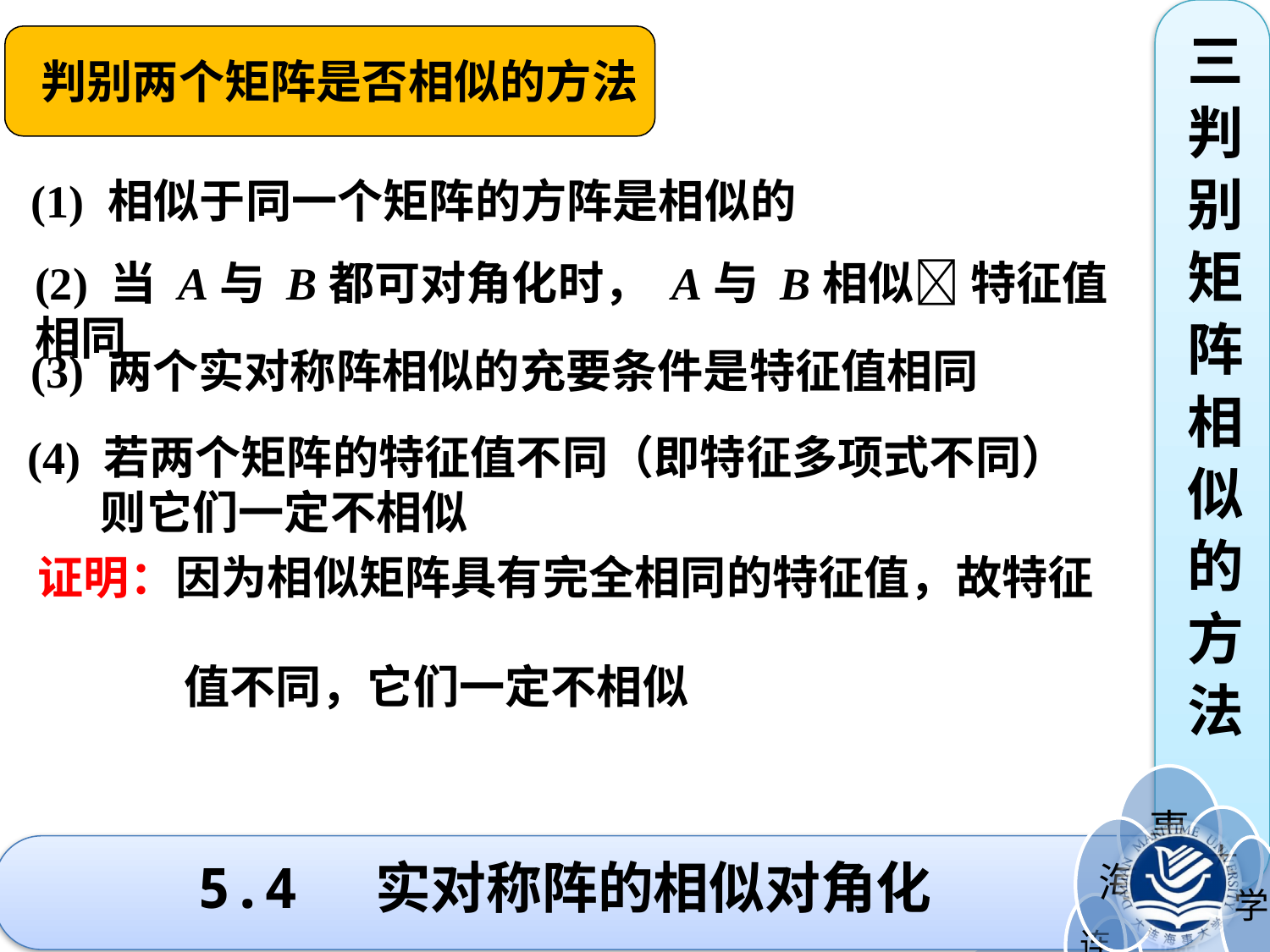

三
判
别
矩
阵
相
似
的
方
法
判别两个矩阵是否相似的方法
(1) 相似于同一个矩阵的方阵是相似的
(2) 当 A与 B都可对角化时， A与 B相似⇔ 特征值相同
(3) 两个实对称阵相似的充要条件是特征值相同
(4) 若两个矩阵的特征值不同（即特征多项式不同）
      则它们一定不相似
证明：因为相似矩阵具有完全相同的特征值，故特征
             值不同，它们一定不相似
5.4  实对称阵的相似对角化